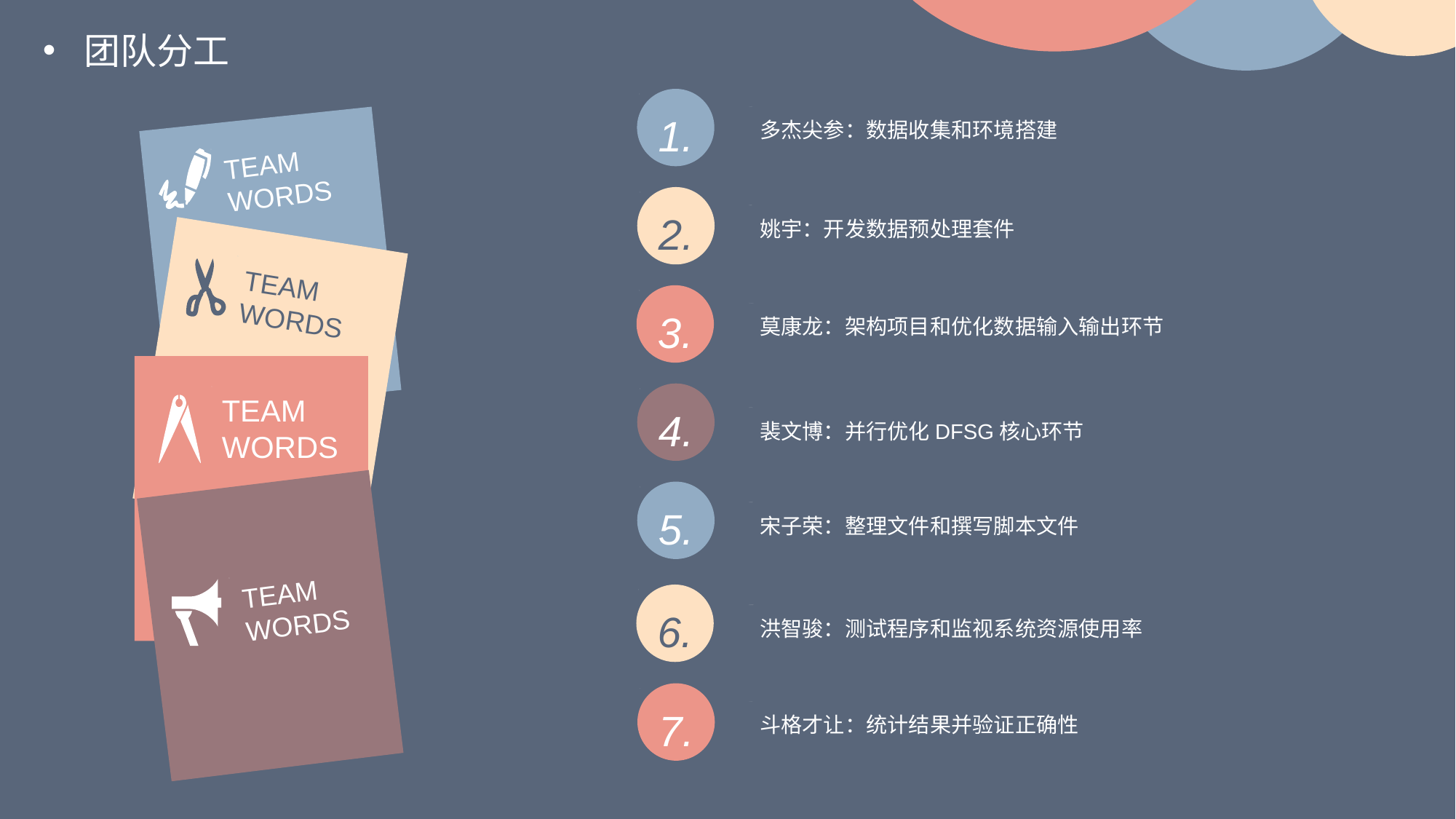

团队分工

1.
多杰尖参：数据收集和环境搭建

TEAM
WORDS

2.
姚宇：开发数据预处理套件

TEAM
WORDS

3.
莫康龙：架构项目和优化数据输入输出环节

TEAM
WORDS
4.

裴文博：并行优化DFSG核心环节

5.
宋子荣：整理文件和撰写脚本文件
TEAM
WORDS

6.
洪智骏：测试程序和监视系统资源使用率

7.
斗格才让：统计结果并验证正确性